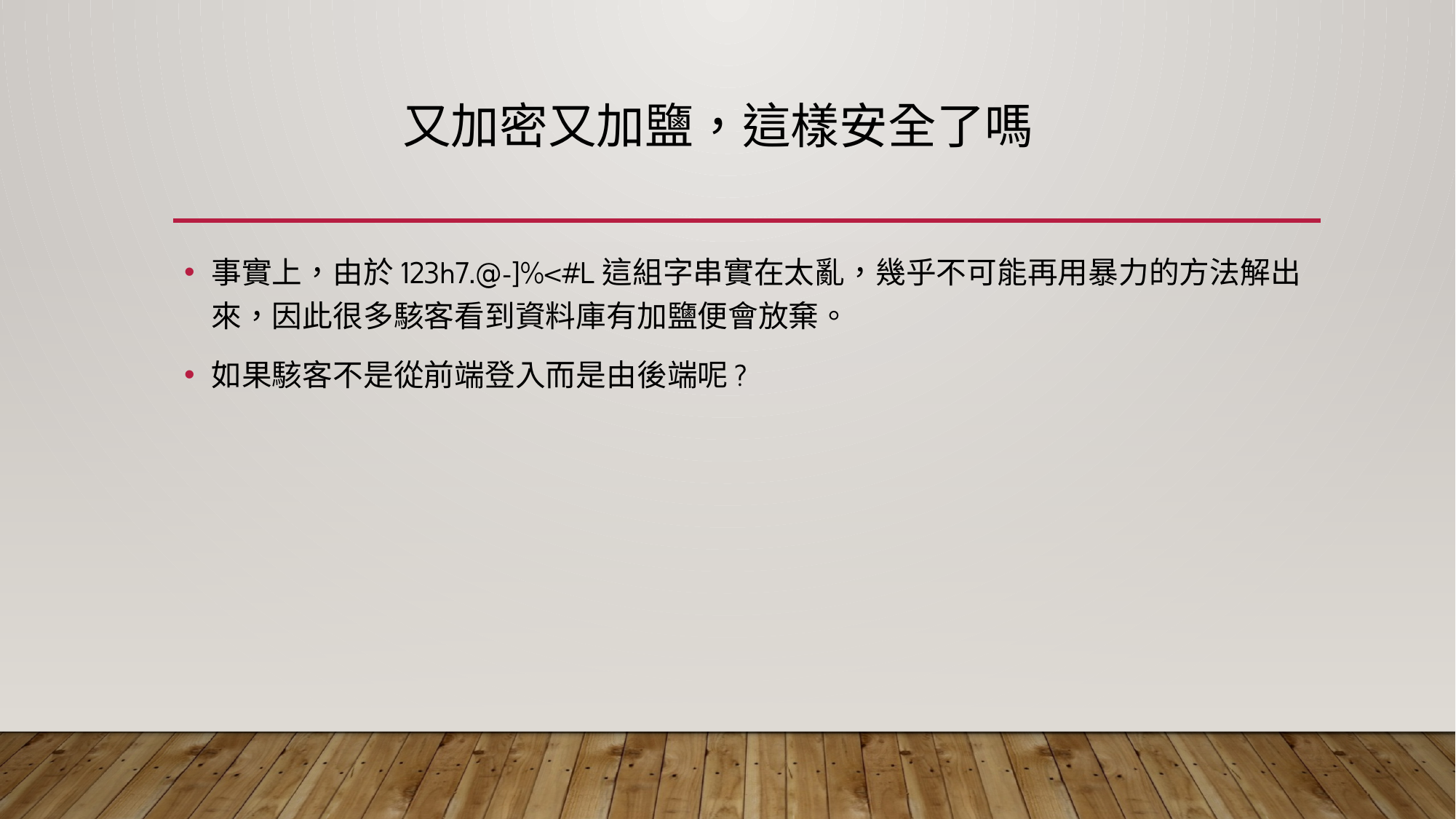

# 又加密又加鹽，這樣安全了嗎
事實上，由於123h7.@-]%<#L這組字串實在太亂，幾乎不可能再用暴力的方法解出來，因此很多駭客看到資料庫有加鹽便會放棄。
如果駭客不是從前端登入而是由後端呢?